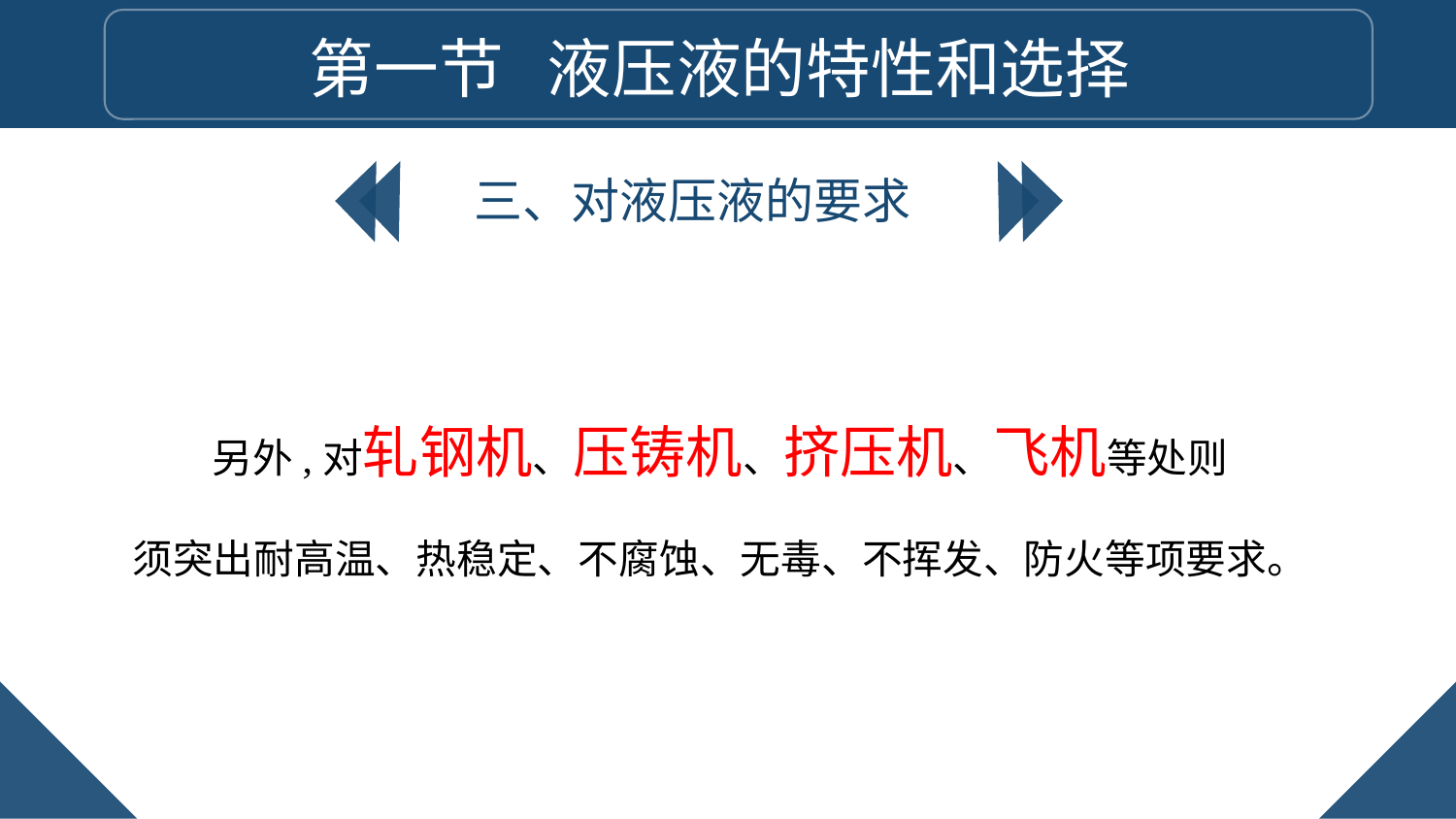

第一节   液压液的特性和选择
三、对液压液的要求

另外,对轧钢机、压铸机、挤压机、飞机等处则
须突出耐高温、热稳定、不腐蚀、无毒、不挥发、防火等项要求。